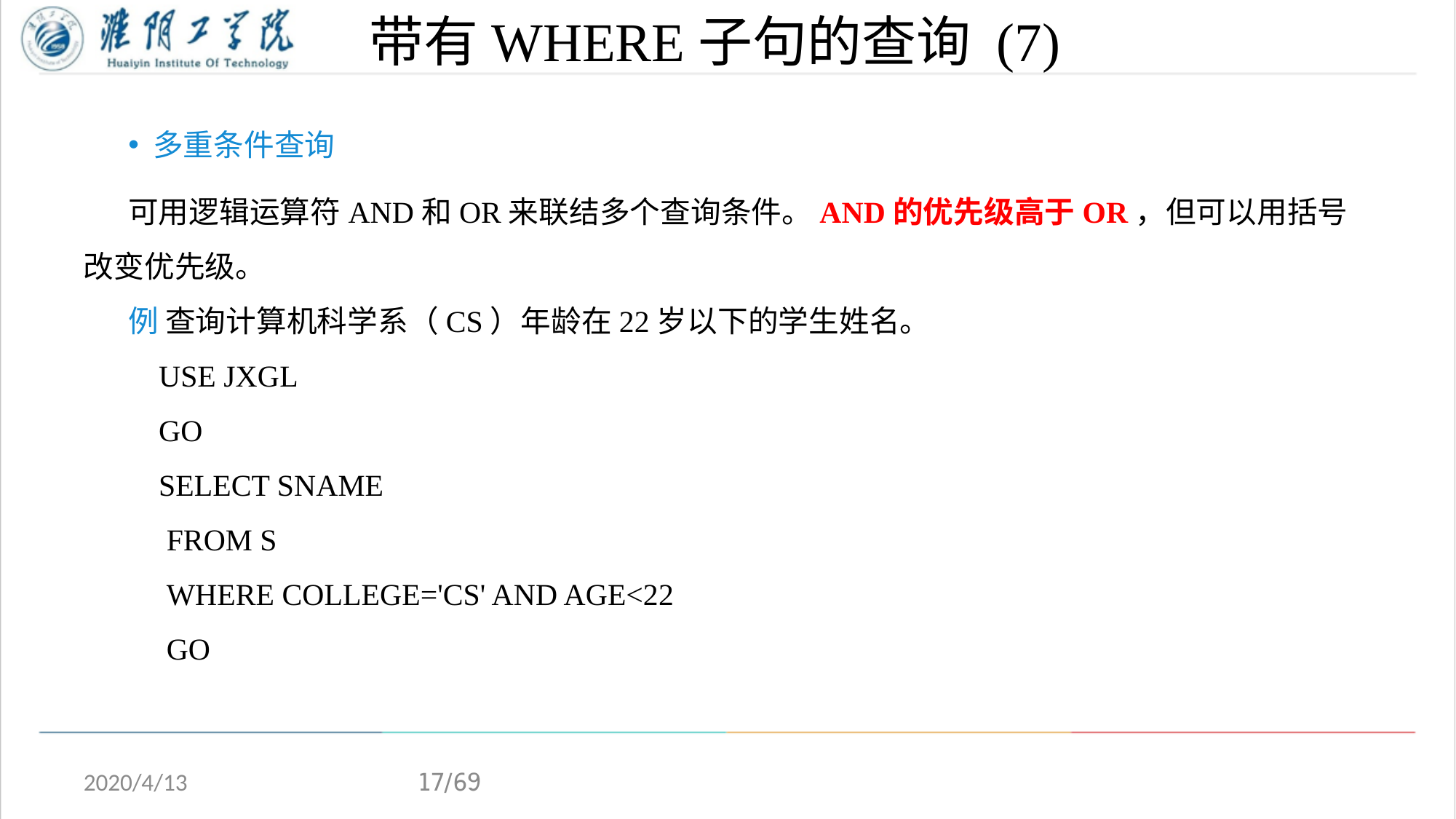

# 带有WHERE子句的查询 (7)
 多重条件查询
可用逻辑运算符AND和OR来联结多个查询条件。AND的优先级高于OR，但可以用括号改变优先级。
例 查询计算机科学系（CS）年龄在22岁以下的学生姓名。
    USE JXGL
    GO
    SELECT SNAME
     FROM S
     WHERE COLLEGE='CS' AND AGE<22
     GO
17/69
2020/4/13